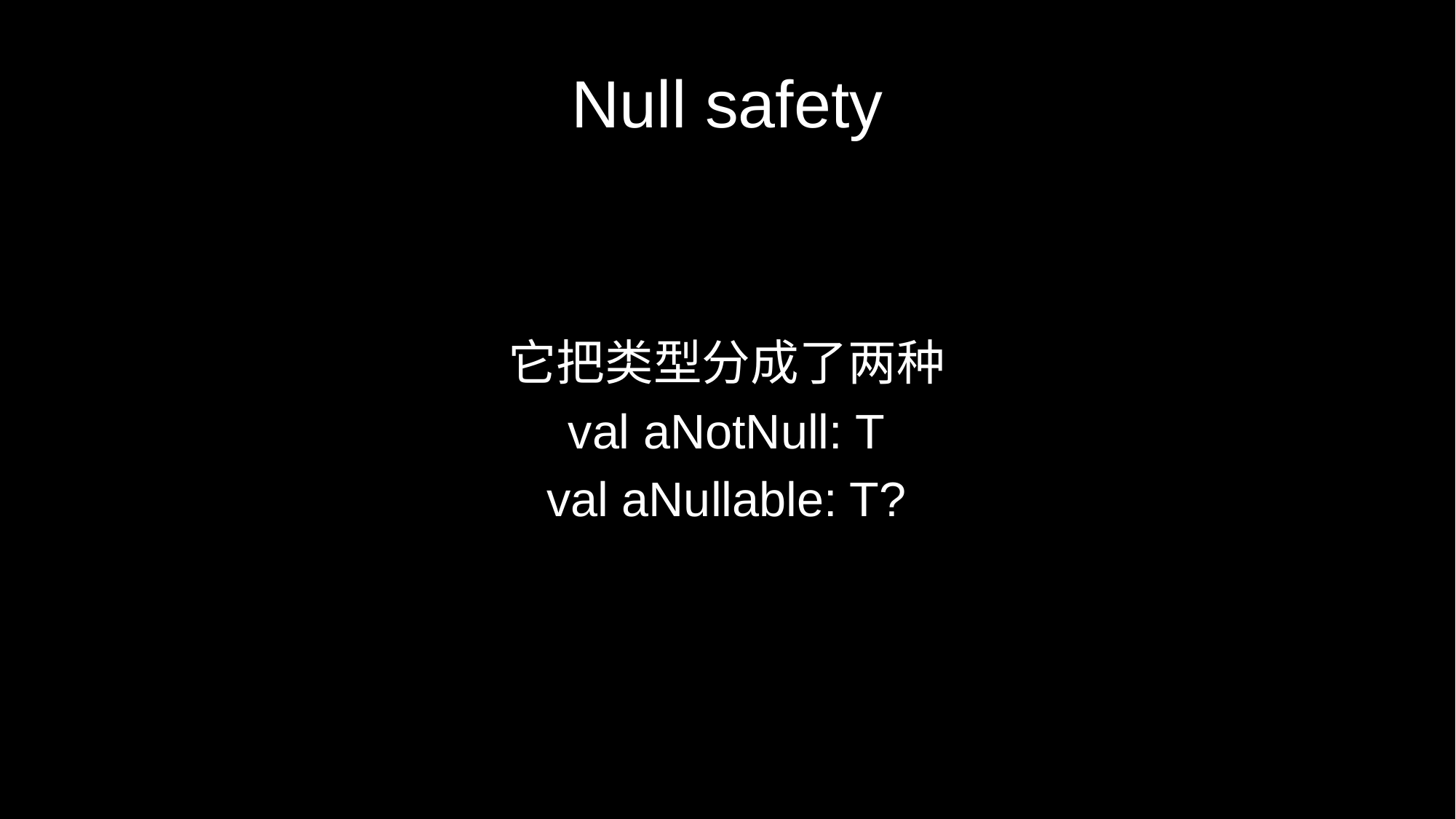

# Null safety
它把类型分成了两种
val aNotNull: T
val aNullable: T?